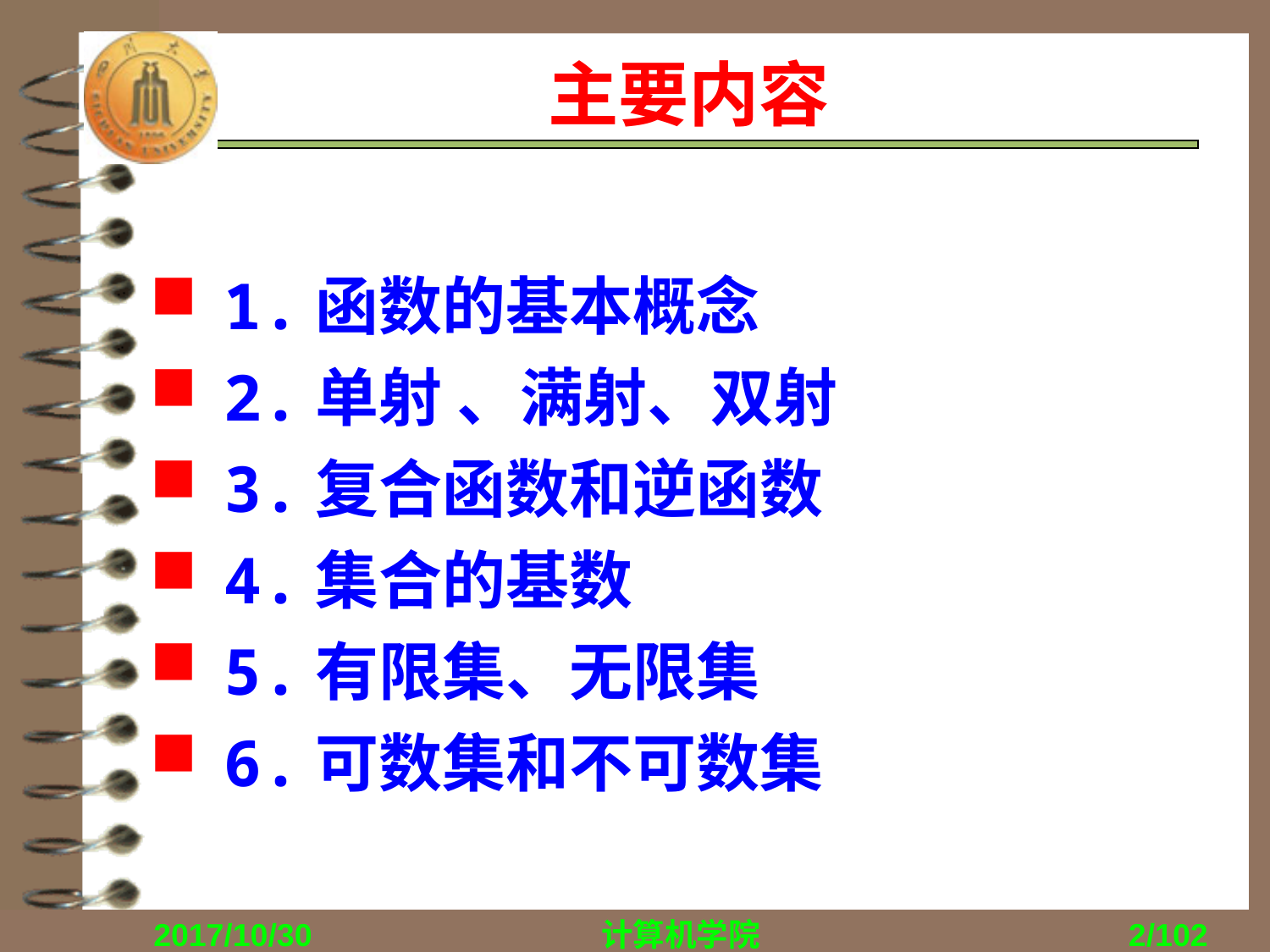

# 主要内容
1.函数的基本概念
2.单射 、满射、双射
3.复合函数和逆函数
4.集合的基数
5.有限集、无限集
6.可数集和不可数集
2017/10/30
计算机学院
2/102